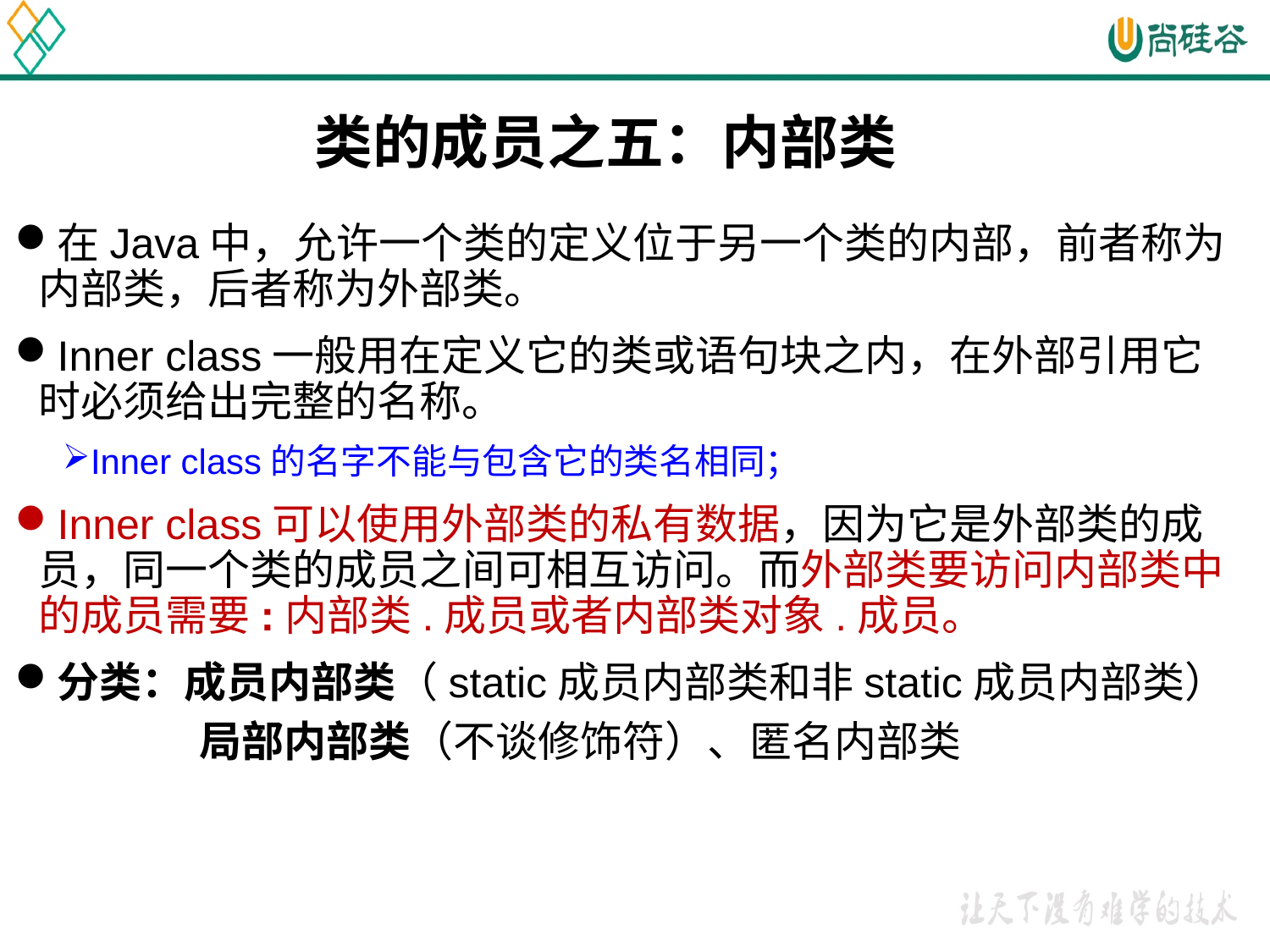

# 类的成员之五：内部类
在Java中，允许一个类的定义位于另一个类的内部，前者称为内部类，后者称为外部类。
Inner class一般用在定义它的类或语句块之内，在外部引用它时必须给出完整的名称。
Inner class的名字不能与包含它的类名相同；
Inner class可以使用外部类的私有数据，因为它是外部类的成员，同一个类的成员之间可相互访问。而外部类要访问内部类中的成员需要:内部类.成员或者内部类对象.成员。
分类：成员内部类（static成员内部类和非static成员内部类）
	     局部内部类（不谈修饰符）、匿名内部类